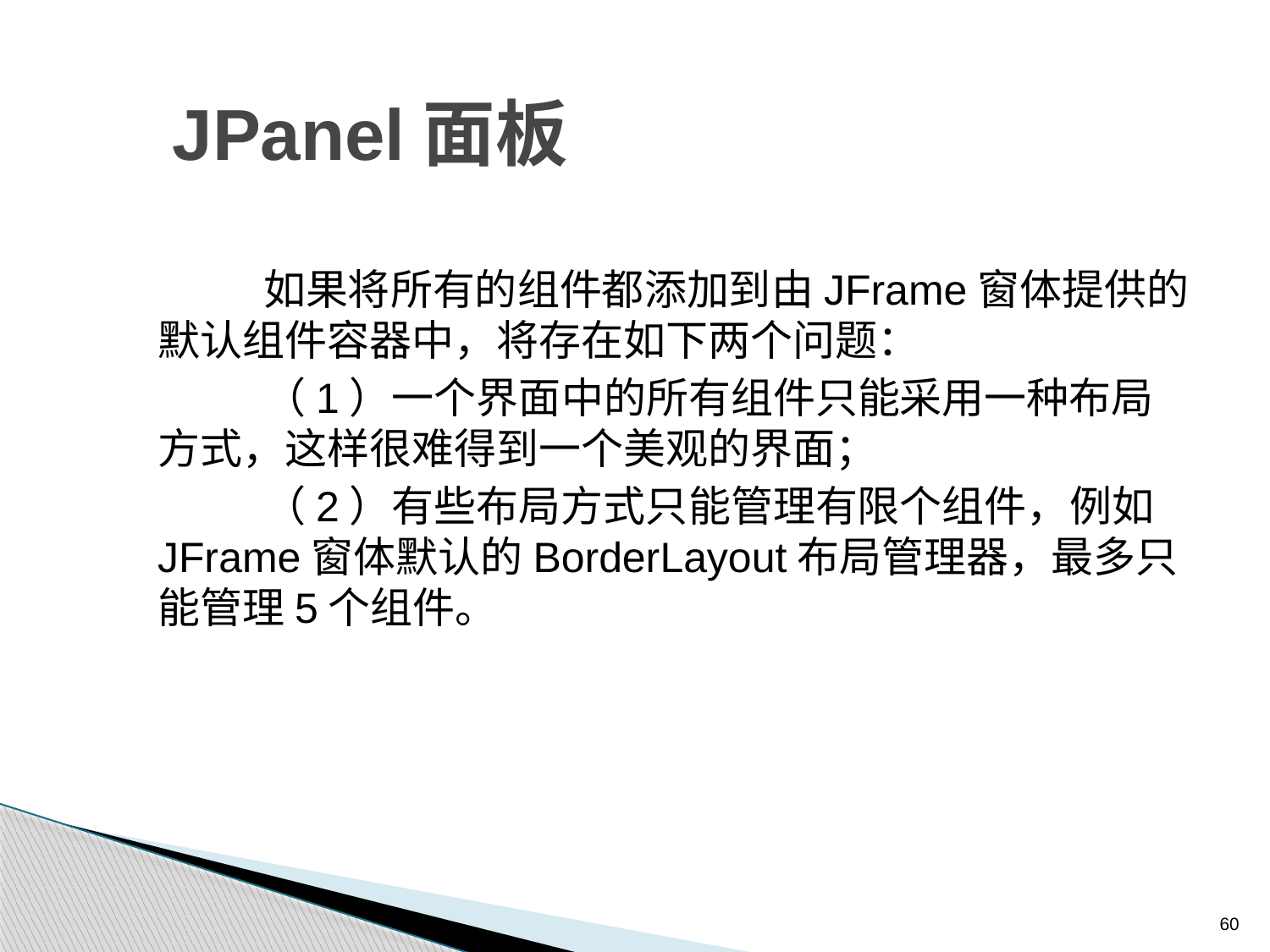

# JPanel面板
如果将所有的组件都添加到由JFrame窗体提供的默认组件容器中，将存在如下两个问题：
（1）一个界面中的所有组件只能采用一种布局方式，这样很难得到一个美观的界面；
（2）有些布局方式只能管理有限个组件，例如JFrame窗体默认的BorderLayout布局管理器，最多只能管理5个组件。

60